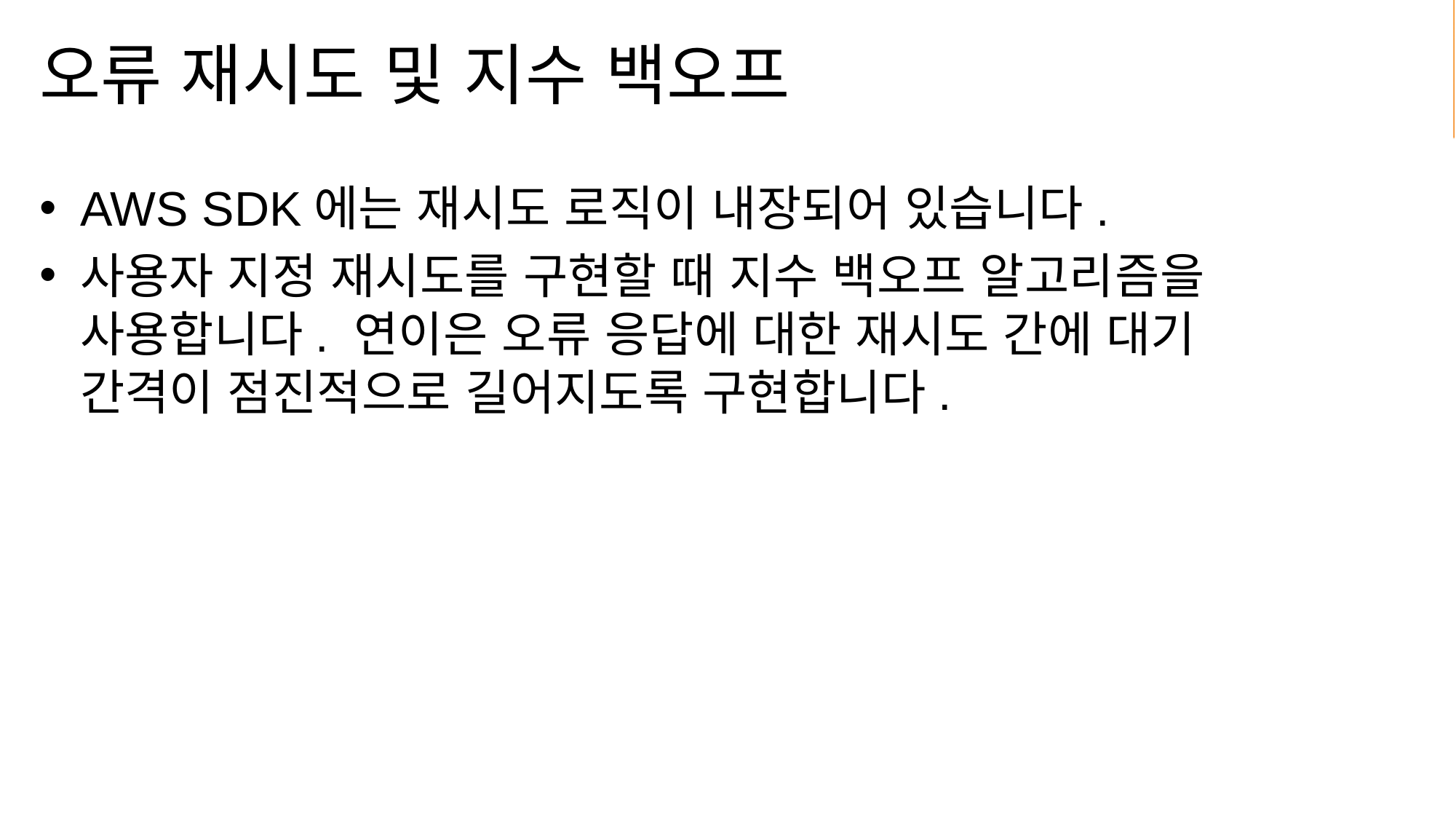

# 오류 재시도 및 지수 백오프
AWS SDK에는 재시도 로직이 내장되어 있습니다.
사용자 지정 재시도를 구현할 때 지수 백오프 알고리즘을 사용합니다. 연이은 오류 응답에 대한 재시도 간에 대기 간격이 점진적으로 길어지도록 구현합니다.